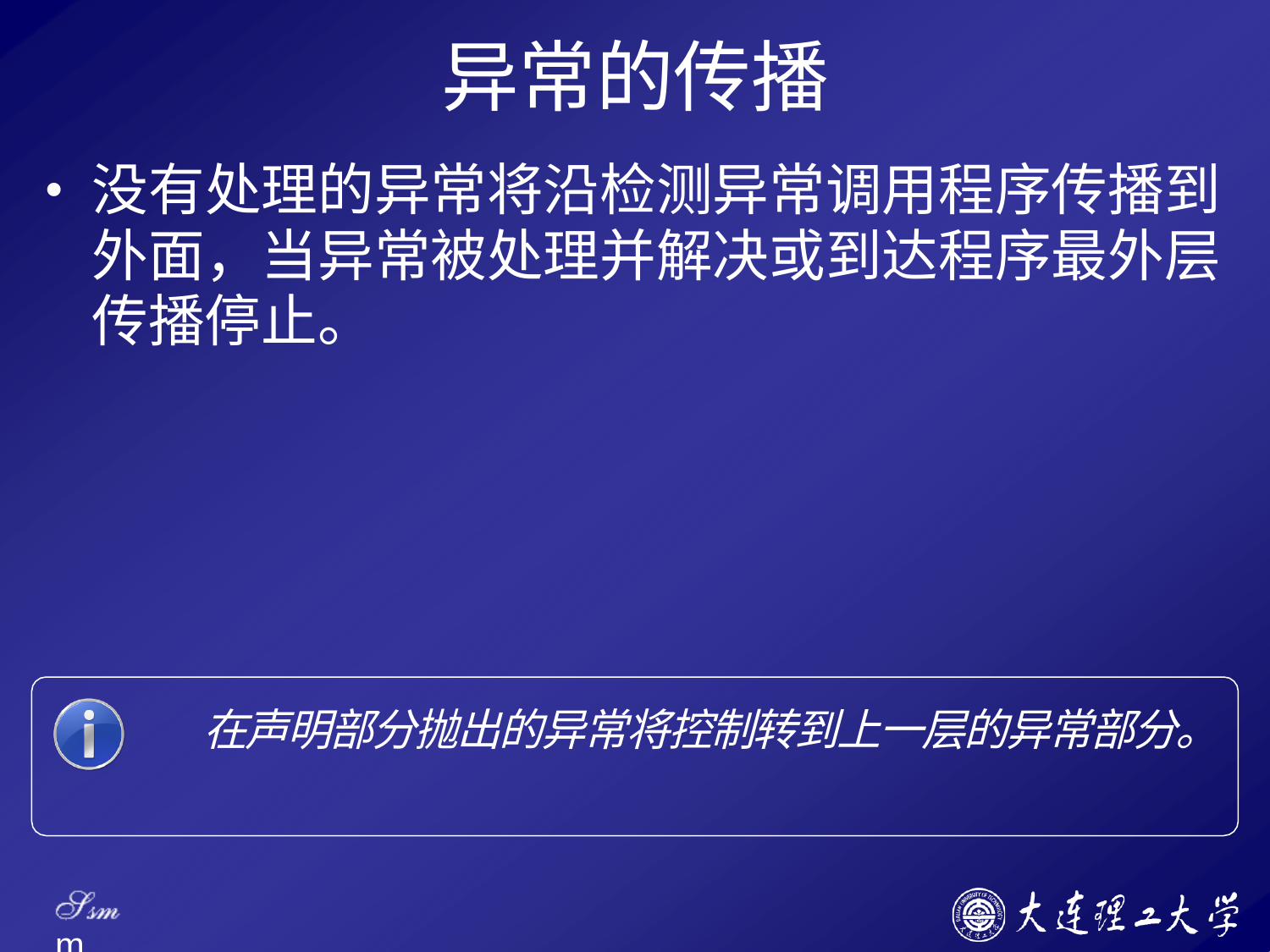

# 异常的传播
没有处理的异常将沿检测异常调用程序传播到 外面，当异常被处理并解决或到达程序最外层 传播停止。

在声明部分抛出的异常将控制转到上一层的异常部分。

Ssm